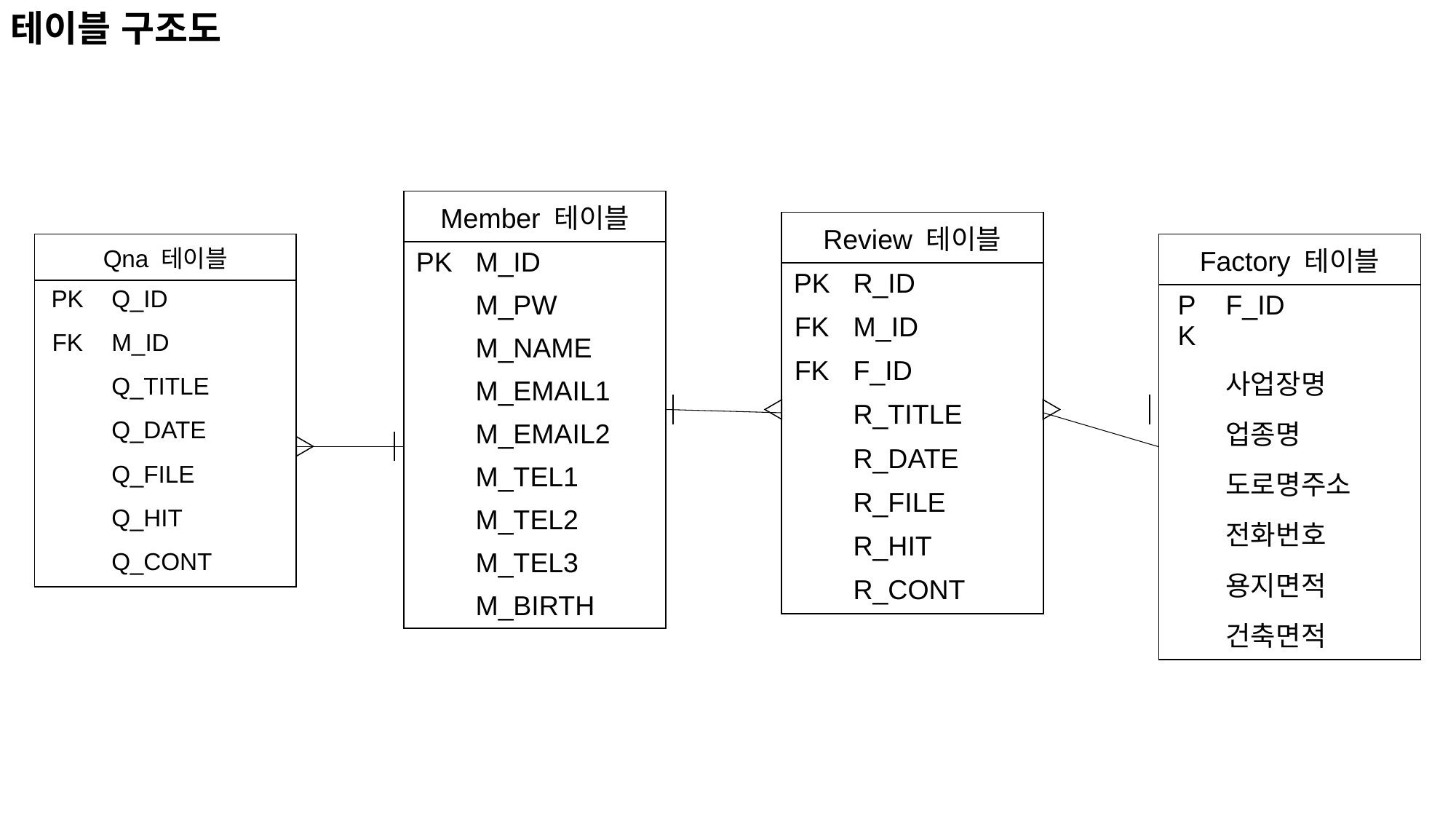

테이블 구조도
| Member 테이블 |  |
| --- | --- |
| PK | M\_ID |
|  | M\_PW |
|  | M\_NAME |
|  | M\_EMAIL1 |
|  | M\_EMAIL2 |
|  | M\_TEL1 |
|  | M\_TEL2 |
|  | M\_TEL3 |
|  | M\_BIRTH |
| Review 테이블 |  |
| --- | --- |
| PK | R\_ID |
| FK | M\_ID |
| FK | F\_ID |
|  | R\_TITLE |
|  | R\_DATE |
|  | R\_FILE |
|  | R\_HIT |
|  | R\_CONT |
| Qna 테이블 |  |
| --- | --- |
| PK | Q\_ID |
| FK | M\_ID |
|  | Q\_TITLE |
|  | Q\_DATE |
|  | Q\_FILE |
|  | Q\_HIT |
|  | Q\_CONT |
| Factory 테이블 |  |
| --- | --- |
| PK | F\_ID |
|  | 사업장명 |
|  | 업종명 |
|  | 도로명주소 |
|  | 전화번호 |
|  | 용지면적 |
|  | 건축면적 |